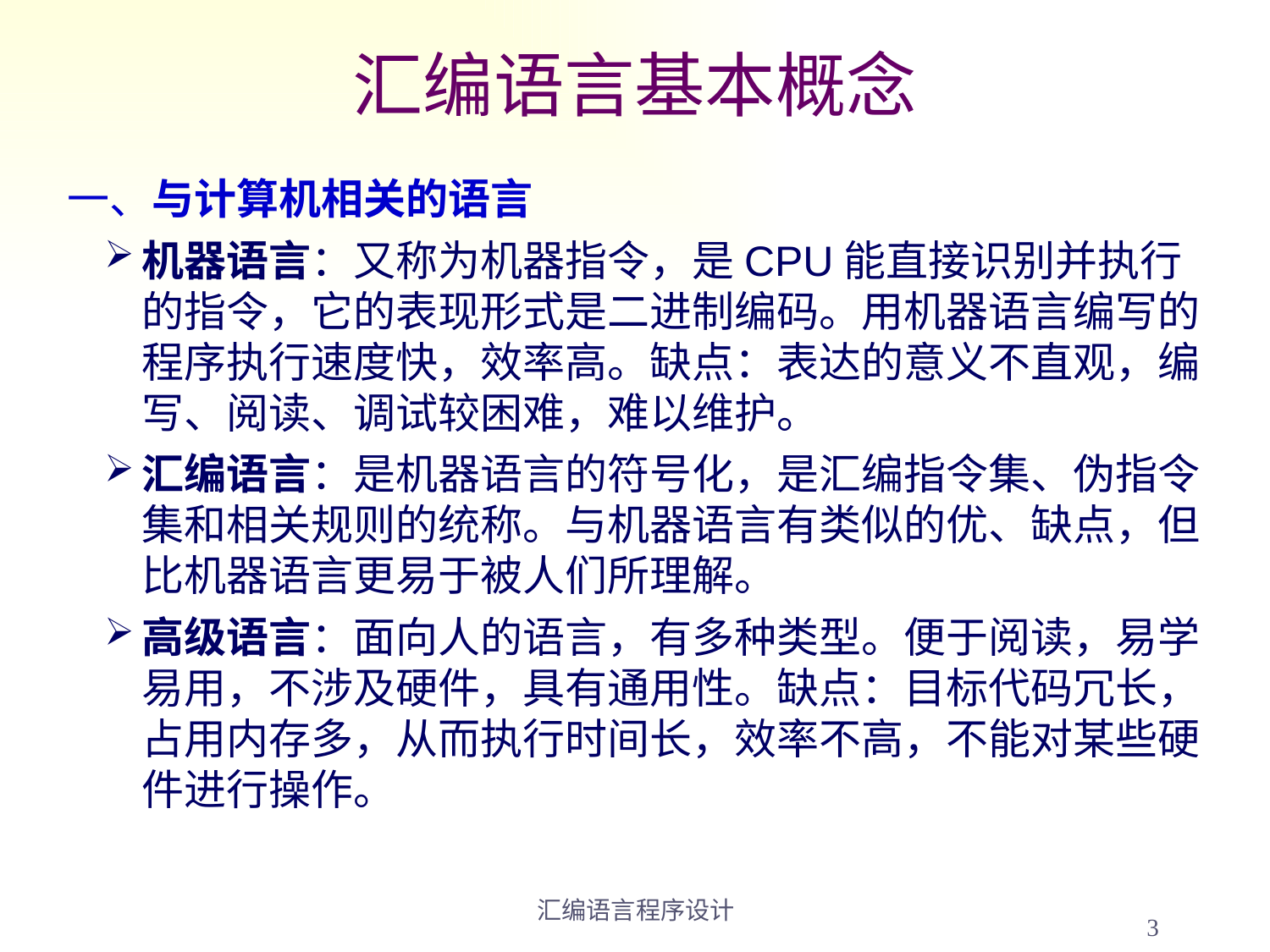

# 汇编语言基本概念
一、与计算机相关的语言
机器语言：又称为机器指令，是CPU能直接识别并执行的指令，它的表现形式是二进制编码。用机器语言编写的程序执行速度快，效率高。缺点：表达的意义不直观，编写、阅读、调试较困难，难以维护。
汇编语言：是机器语言的符号化，是汇编指令集、伪指令集和相关规则的统称。与机器语言有类似的优、缺点，但比机器语言更易于被人们所理解。
高级语言：面向人的语言，有多种类型。便于阅读，易学易用，不涉及硬件，具有通用性。缺点：目标代码冗长，占用内存多，从而执行时间长，效率不高，不能对某些硬件进行操作。
3
汇编语言程序设计